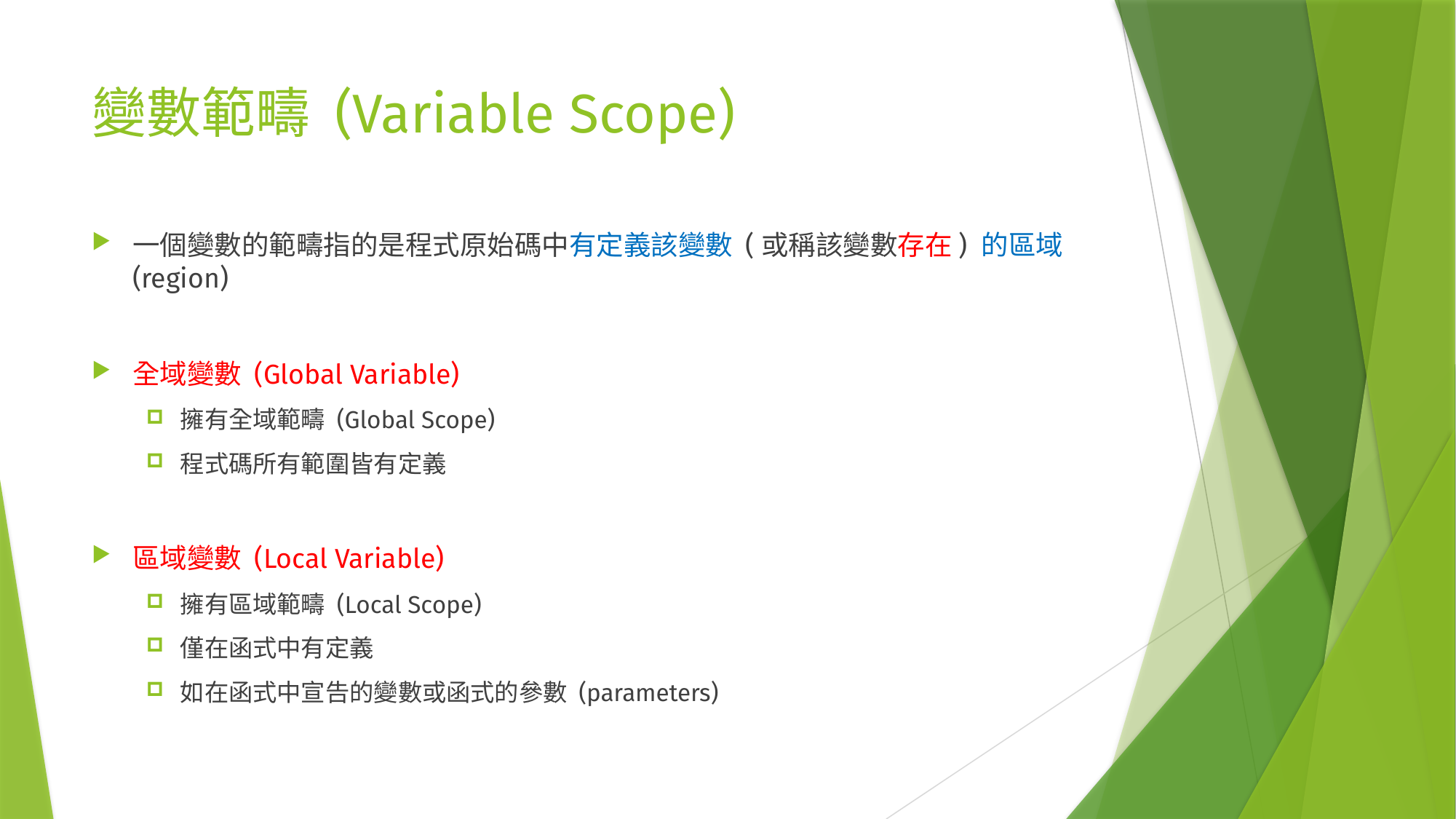

# 變數範疇 (Variable Scope)
一個變數的範疇指的是程式原始碼中有定義該變數 (或稱該變數存在) 的區域 (region)

全域變數 (Global Variable)
擁有全域範疇 (Global Scope)
程式碼所有範圍皆有定義

區域變數 (Local Variable)
擁有區域範疇 (Local Scope)
僅在函式中有定義
如在函式中宣告的變數或函式的參數 (parameters)